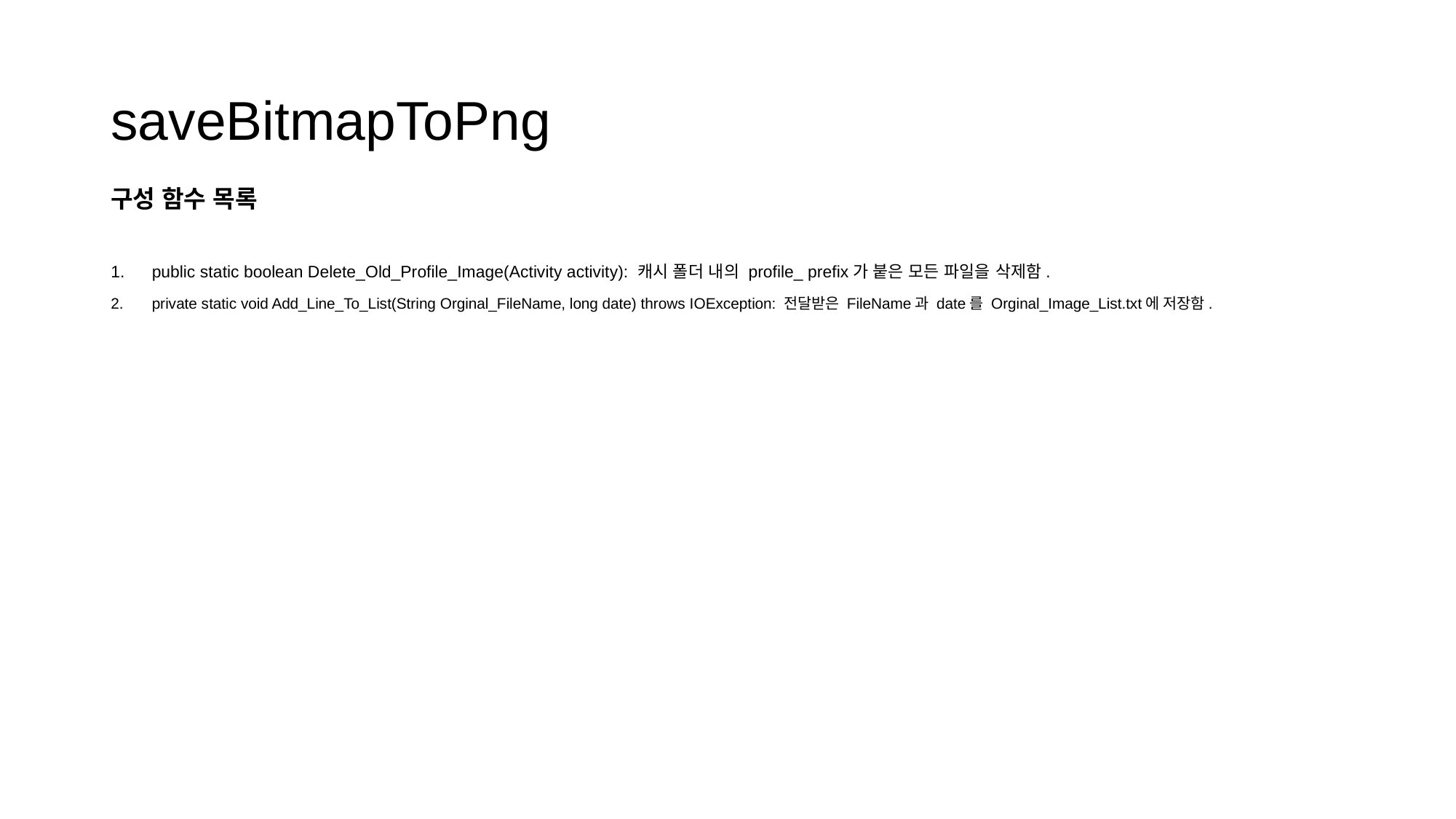

# saveBitmapToPng
구성 함수 목록

public static boolean Delete_Old_Profile_Image(Activity activity): 캐시 폴더 내의 profile_ prefix가 붙은 모든 파일을 삭제함.
private static void Add_Line_To_List(String Orginal_FileName, long date) throws IOException: 전달받은 FileName과 date를 Orginal_Image_List.txt에 저장함.